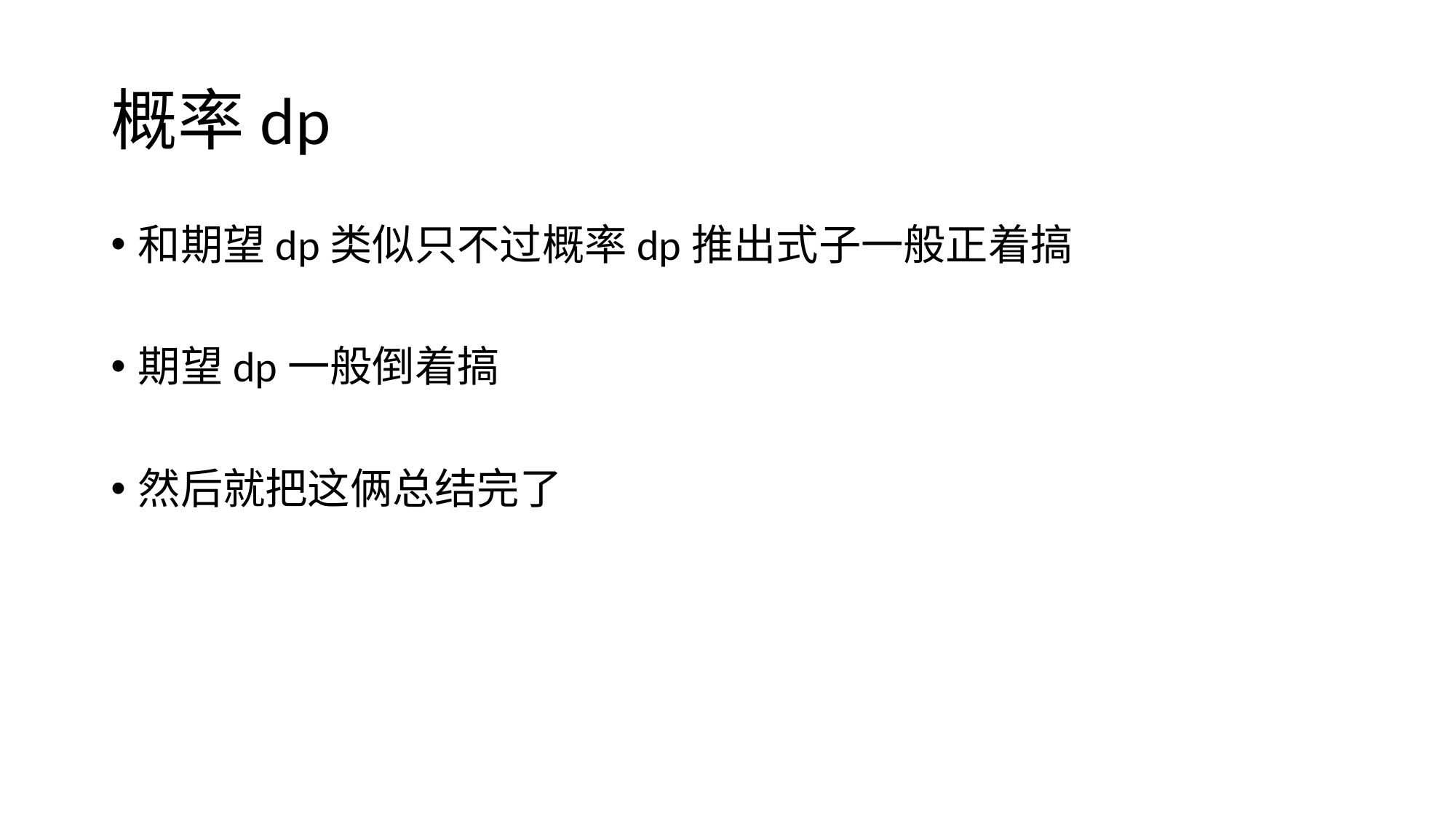

# 概率dp
和期望dp类似只不过概率dp推出式子一般正着搞

期望dp一般倒着搞

然后就把这俩总结完了